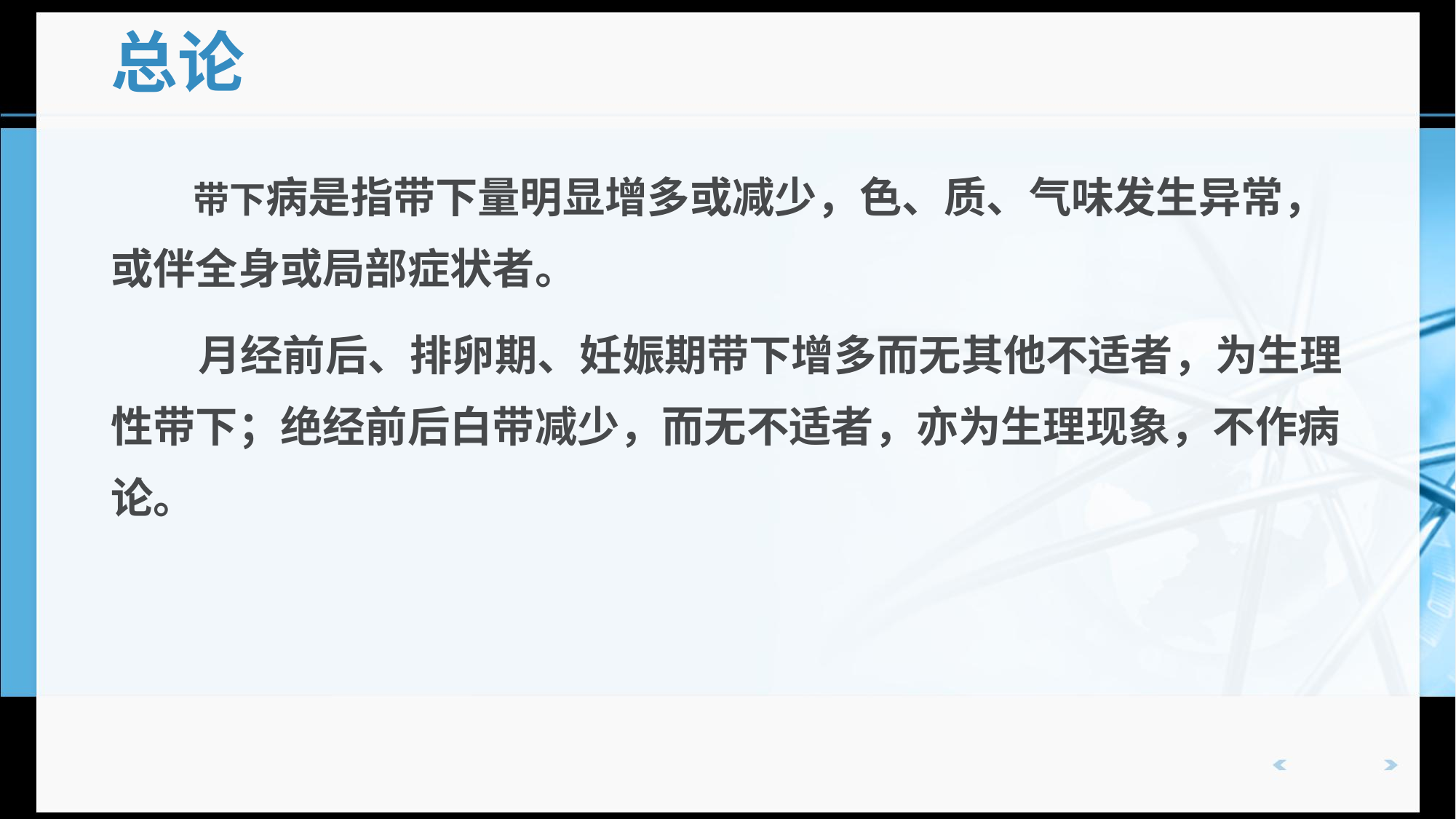

# 总论
         带下病是指带下量明显增多或减少，色、质、气味发生异常，或伴全身或局部症状者。
        月经前后、排卵期、妊娠期带下增多而无其他不适者，为生理性带下；绝经前后白带减少，而无不适者，亦为生理现象，不作病论。